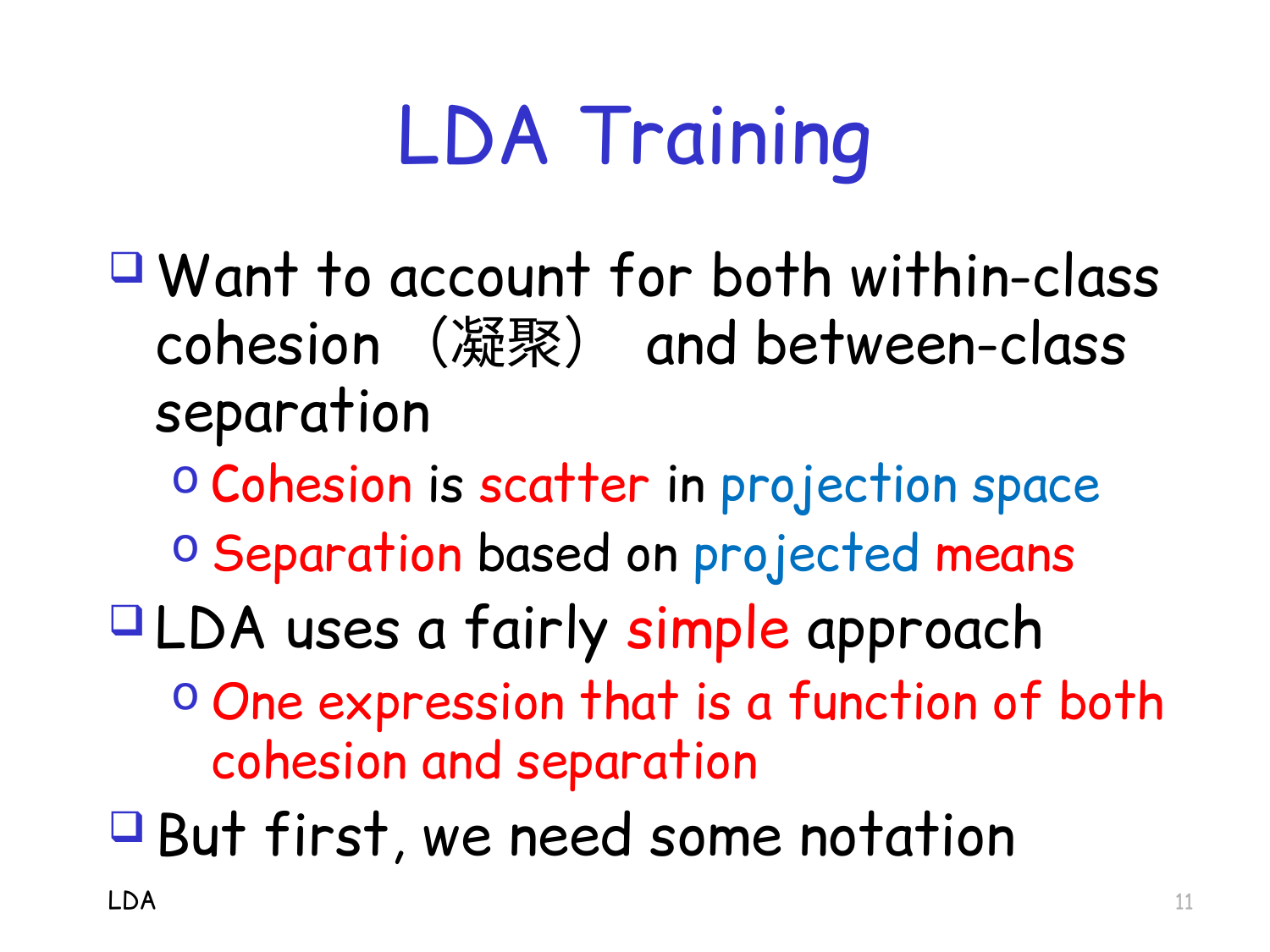

# LDA Training
Want to account for both within-class cohesion（凝聚） and between-class separation
Cohesion is scatter in projection space
Separation based on projected means
LDA uses a fairly simple approach
One expression that is a function of both cohesion and separation
But first, we need some notation
LDA
11